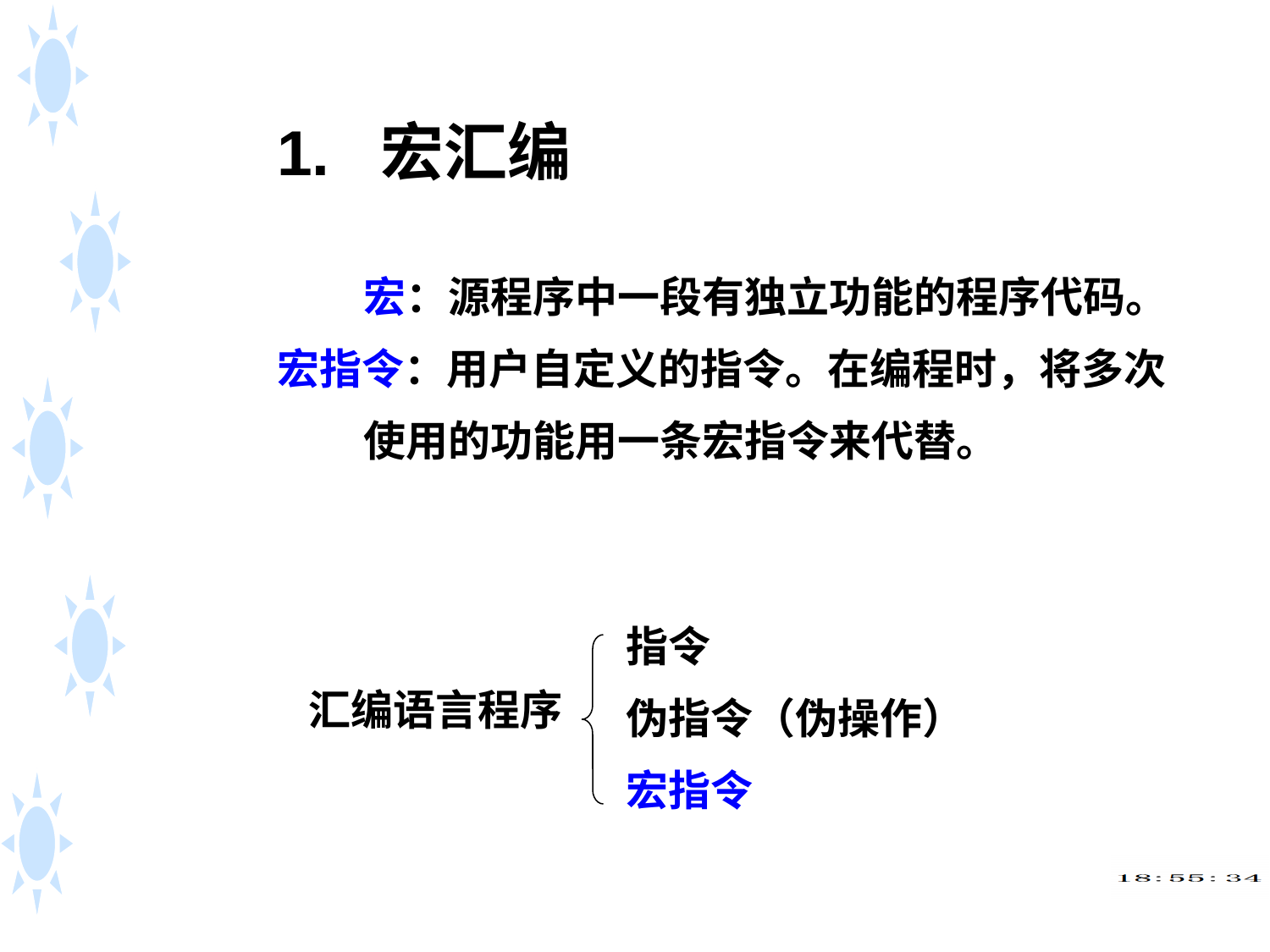

1.  宏汇编
        宏：源程序中一段有独立功能的程序代码。
宏指令：用户自定义的指令。在编程时，将多次
        使用的功能用一条宏指令来代替。
指令
伪指令（伪操作）
宏指令

汇编语言程序